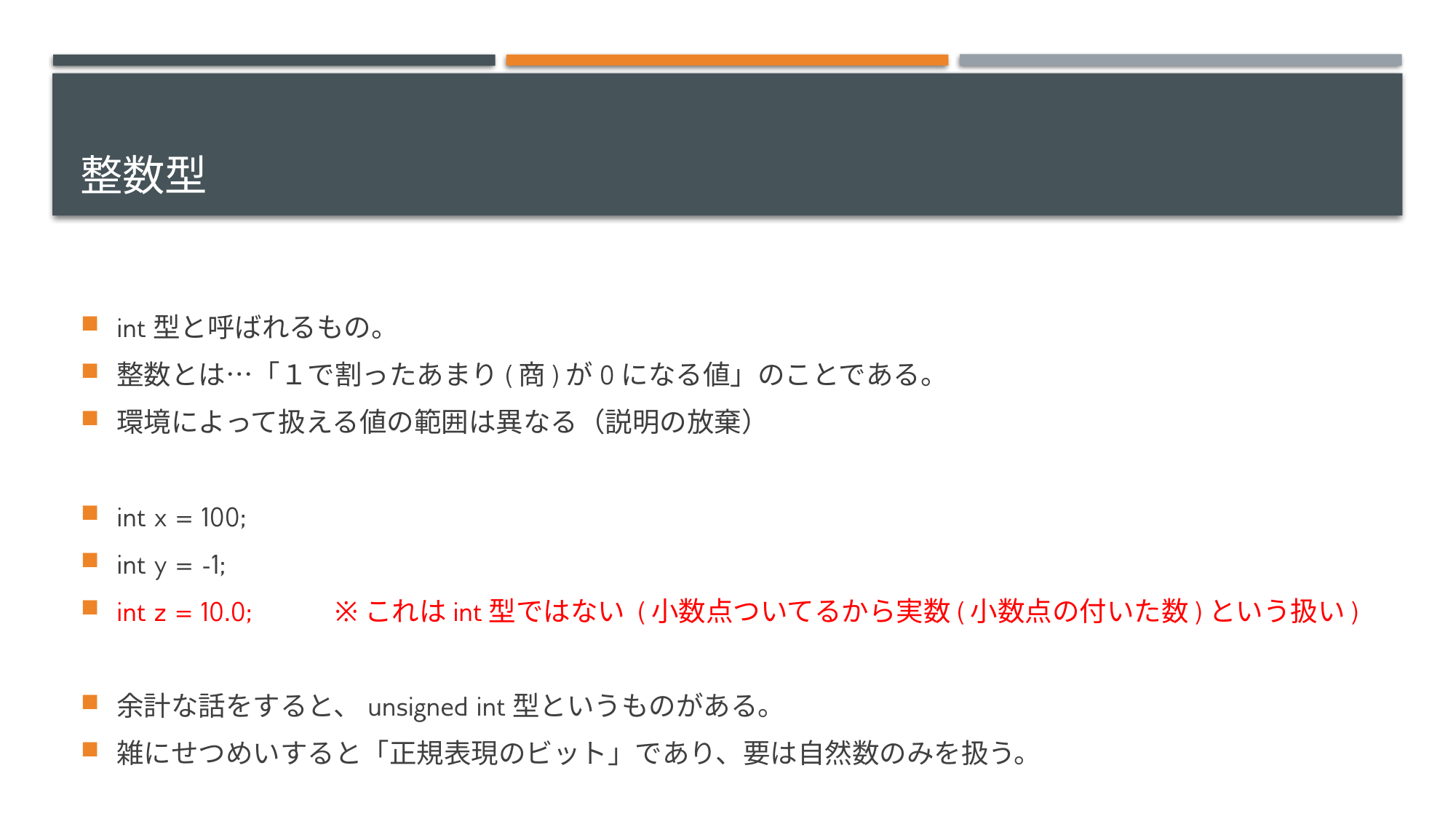

# 整数型
int型と呼ばれるもの。
整数とは…「１で割ったあまり(商)が0になる値」のことである。
環境によって扱える値の範囲は異なる（説明の放棄）

int x = 100;
int y = -1;
int z = 10.0;	※これはint型ではない (小数点ついてるから実数(小数点の付いた数)という扱い)

余計な話をすると、unsigned int型というものがある。
雑にせつめいすると「正規表現のビット」であり、要は自然数のみを扱う。